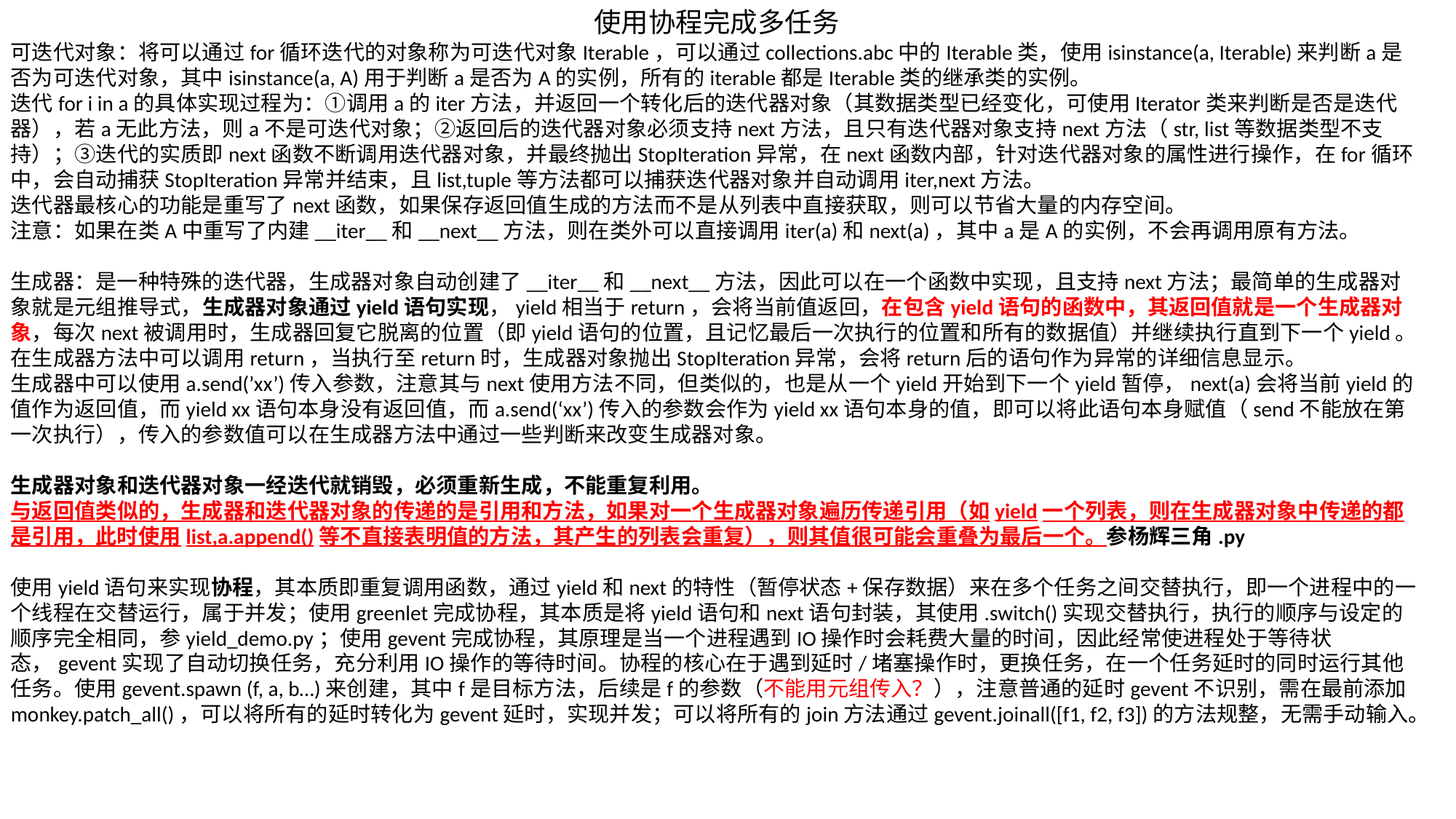

使用协程完成多任务
可迭代对象：将可以通过for循环迭代的对象称为可迭代对象Iterable，可以通过collections.abc中的Iterable类，使用isinstance(a, Iterable)来判断a是否为可迭代对象，其中isinstance(a, A)用于判断a是否为A的实例，所有的iterable都是Iterable类的继承类的实例。
迭代for i in a的具体实现过程为：①调用a的iter方法，并返回一个转化后的迭代器对象（其数据类型已经变化，可使用Iterator类来判断是否是迭代器），若a无此方法，则a不是可迭代对象；②返回后的迭代器对象必须支持next方法，且只有迭代器对象支持next方法（str, list等数据类型不支持）；③迭代的实质即next函数不断调用迭代器对象，并最终抛出StopIteration异常，在next函数内部，针对迭代器对象的属性进行操作，在for循环中，会自动捕获StopIteration异常并结束，且list,tuple等方法都可以捕获迭代器对象并自动调用iter,next方法。
迭代器最核心的功能是重写了next函数，如果保存返回值生成的方法而不是从列表中直接获取，则可以节省大量的内存空间。
注意：如果在类A中重写了内建__iter__和__next__方法，则在类外可以直接调用iter(a)和next(a)，其中a是A的实例，不会再调用原有方法。

生成器：是一种特殊的迭代器，生成器对象自动创建了__iter__和__next__方法，因此可以在一个函数中实现，且支持next方法；最简单的生成器对象就是元组推导式，生成器对象通过yield语句实现，yield相当于return，会将当前值返回，在包含yield语句的函数中，其返回值就是一个生成器对象，每次next被调用时，生成器回复它脱离的位置（即yield语句的位置，且记忆最后一次执行的位置和所有的数据值）并继续执行直到下一个yield。
在生成器方法中可以调用return，当执行至return时，生成器对象抛出StopIteration异常，会将return后的语句作为异常的详细信息显示。
生成器中可以使用a.send(’xx’)传入参数，注意其与next使用方法不同，但类似的，也是从一个yield开始到下一个yield暂停，next(a)会将当前yield的值作为返回值，而yield xx语句本身没有返回值，而a.send(‘xx’)传入的参数会作为yield xx语句本身的值，即可以将此语句本身赋值（send不能放在第一次执行），传入的参数值可以在生成器方法中通过一些判断来改变生成器对象。

生成器对象和迭代器对象一经迭代就销毁，必须重新生成，不能重复利用。
与返回值类似的，生成器和迭代器对象的传递的是引用和方法，如果对一个生成器对象遍历传递引用（如yield一个列表，则在生成器对象中传递的都是引用，此时使用list,a.append()等不直接表明值的方法，其产生的列表会重复），则其值很可能会重叠为最后一个。参杨辉三角.py

使用yield语句来实现协程，其本质即重复调用函数，通过yield和next的特性（暂停状态+保存数据）来在多个任务之间交替执行，即一个进程中的一个线程在交替运行，属于并发；使用greenlet完成协程，其本质是将yield语句和next语句封装，其使用.switch()实现交替执行，执行的顺序与设定的顺序完全相同，参yield_demo.py；使用gevent完成协程，其原理是当一个进程遇到IO操作时会耗费大量的时间，因此经常使进程处于等待状态，gevent实现了自动切换任务，充分利用IO操作的等待时间。协程的核心在于遇到延时/堵塞操作时，更换任务，在一个任务延时的同时运行其他任务。使用gevent.spawn (f, a, b…)来创建，其中f是目标方法，后续是f的参数（不能用元组传入？），注意普通的延时gevent不识别，需在最前添加monkey.patch_all()，可以将所有的延时转化为gevent延时，实现并发；可以将所有的join方法通过gevent.joinall([f1, f2, f3])的方法规整，无需手动输入。